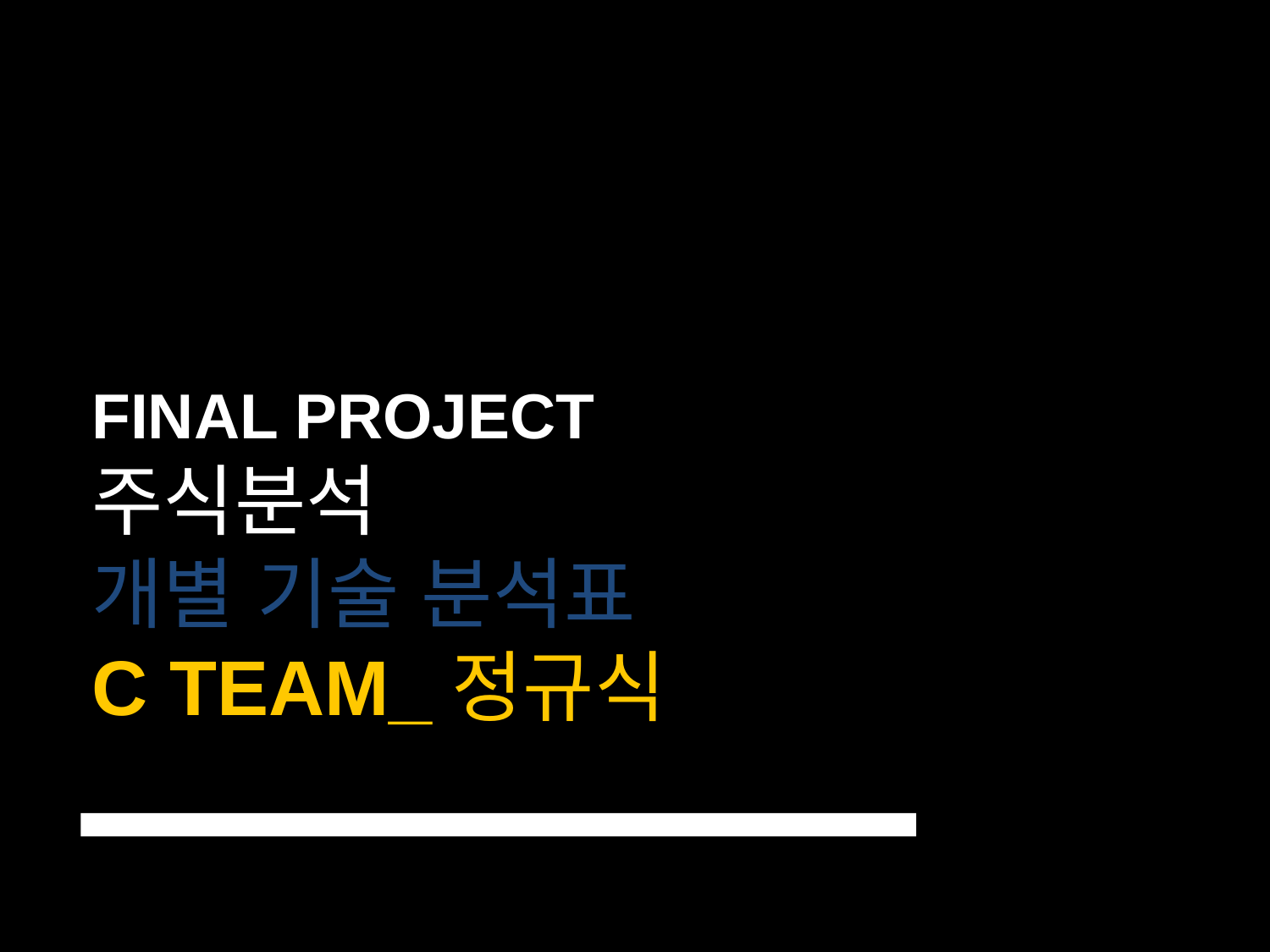

# FINAL PROJECT 주식분석 개별 기술 분석표 C TEAM_정규식